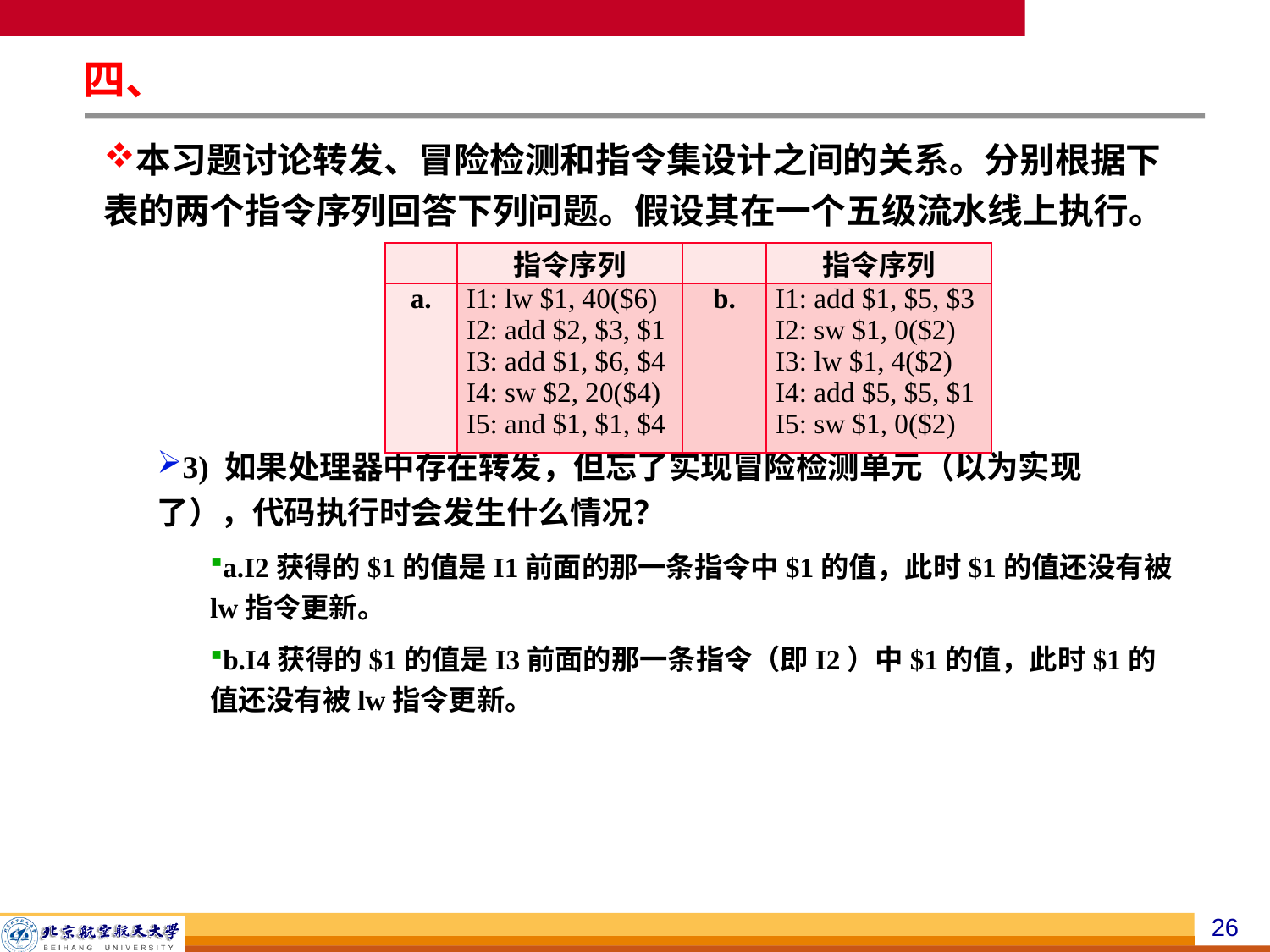

四、
本习题讨论转发、冒险检测和指令集设计之间的关系。分别根据下表的两个指令序列回答下列问题。假设其在一个五级流水线上执行。

3) 如果处理器中存在转发，但忘了实现冒险检测单元（以为实现了），代码执行时会发生什么情况？
a.I2获得的$1的值是I1前面的那一条指令中$1的值，此时$1的值还没有被lw指令更新。
b.I4获得的$1的值是I3前面的那一条指令（即I2）中$1的值，此时$1的值还没有被lw指令更新。
|  | 指令序列 |  | 指令序列 |
| --- | --- | --- | --- |
| a. | I1: lw $1, 40($6) I2: add $2, $3, $1 I3: add $1, $6, $4 I4: sw $2, 20($4) I5: and $1, $1, $4 | b. | I1: add $1, $5, $3 I2: sw $1, 0($2) I3: lw $1, 4($2) I4: add $5, $5, $1 I5: sw $1, 0($2) |